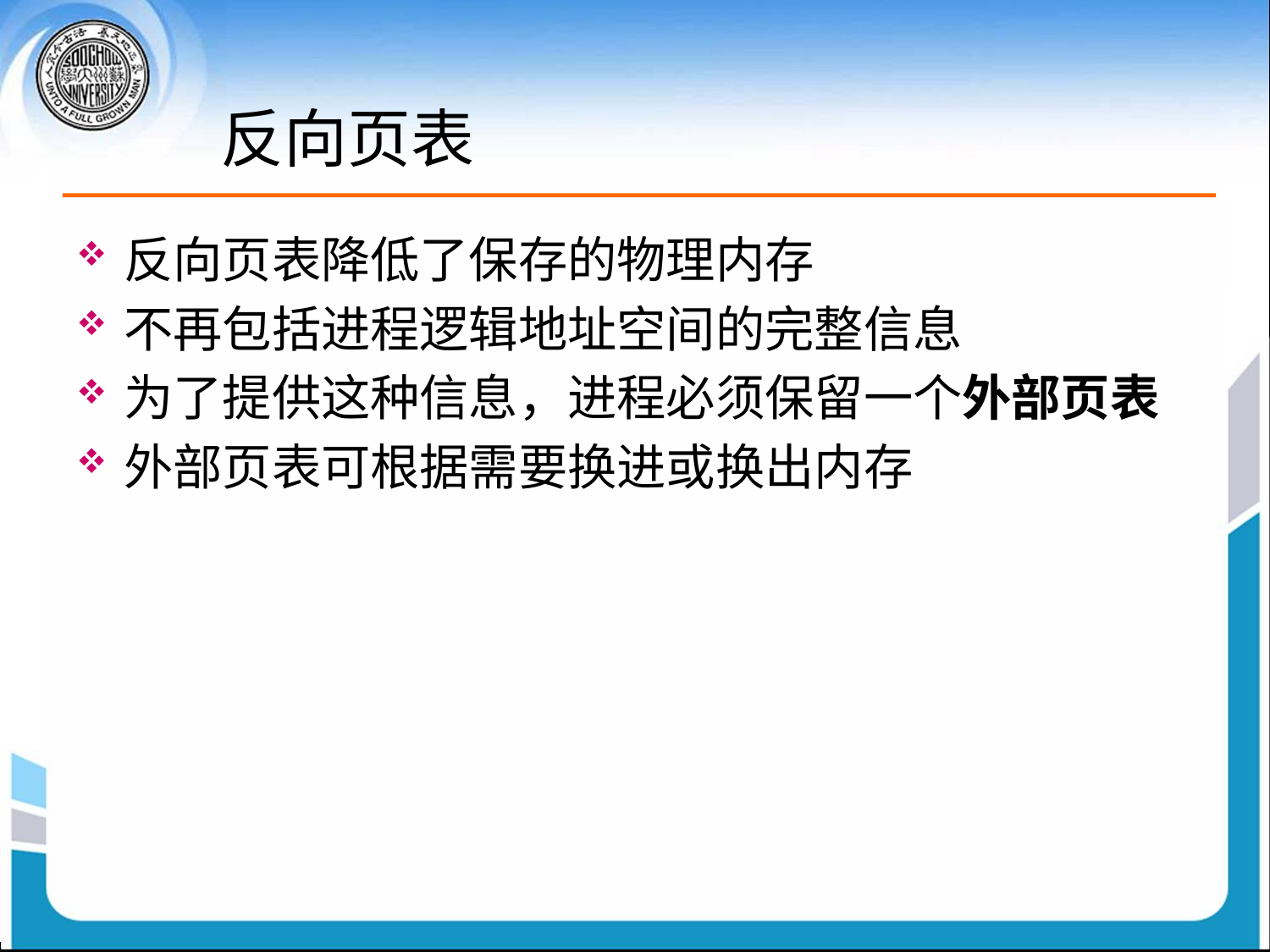

# 反向页表
反向页表降低了保存的物理内存
不再包括进程逻辑地址空间的完整信息
为了提供这种信息，进程必须保留一个外部页表
外部页表可根据需要换进或换出内存